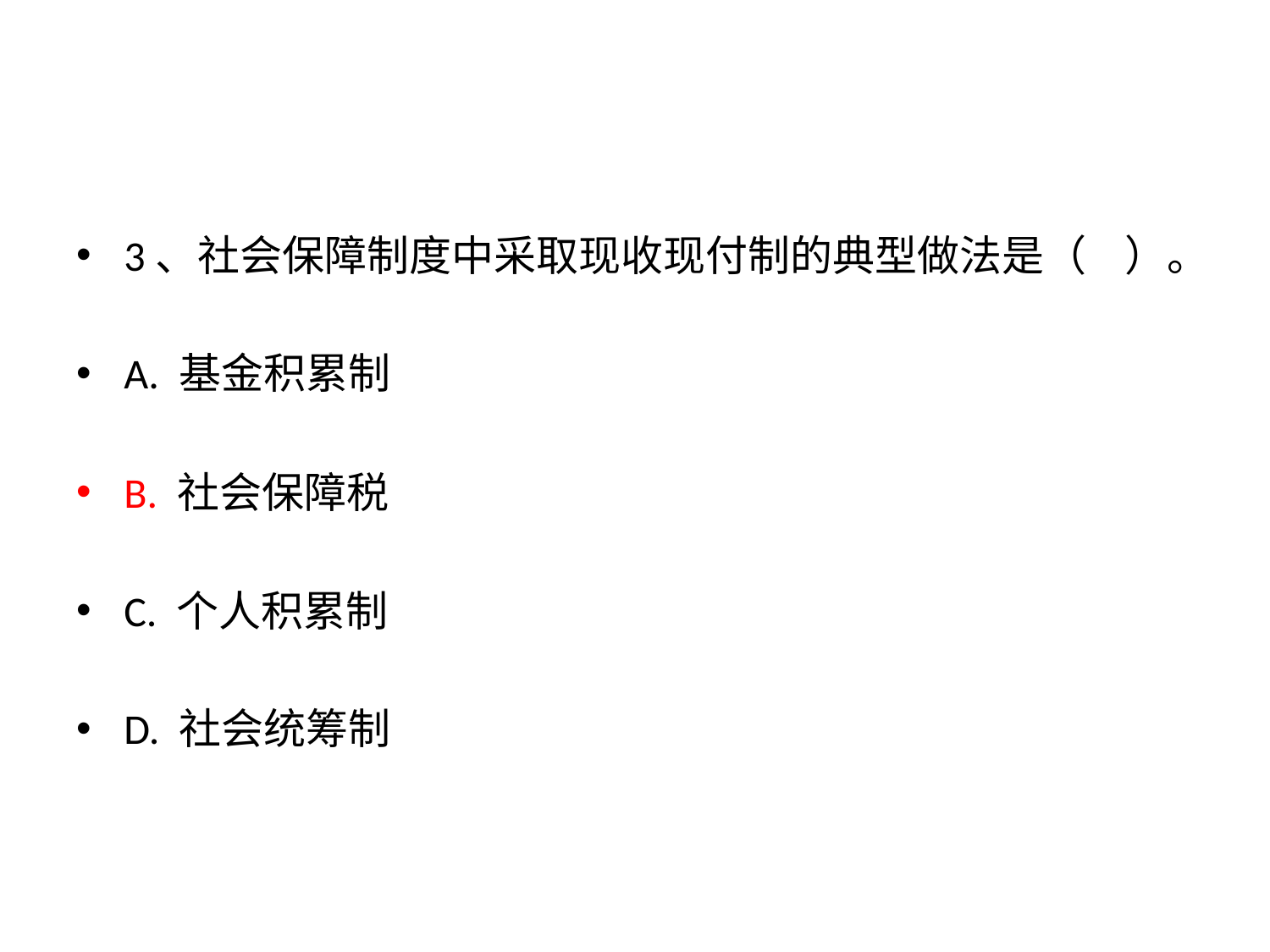

3、社会保障制度中采取现收现付制的典型做法是（    ）。

A. 基金积累制

B. 社会保障税

C. 个人积累制

D. 社会统筹制